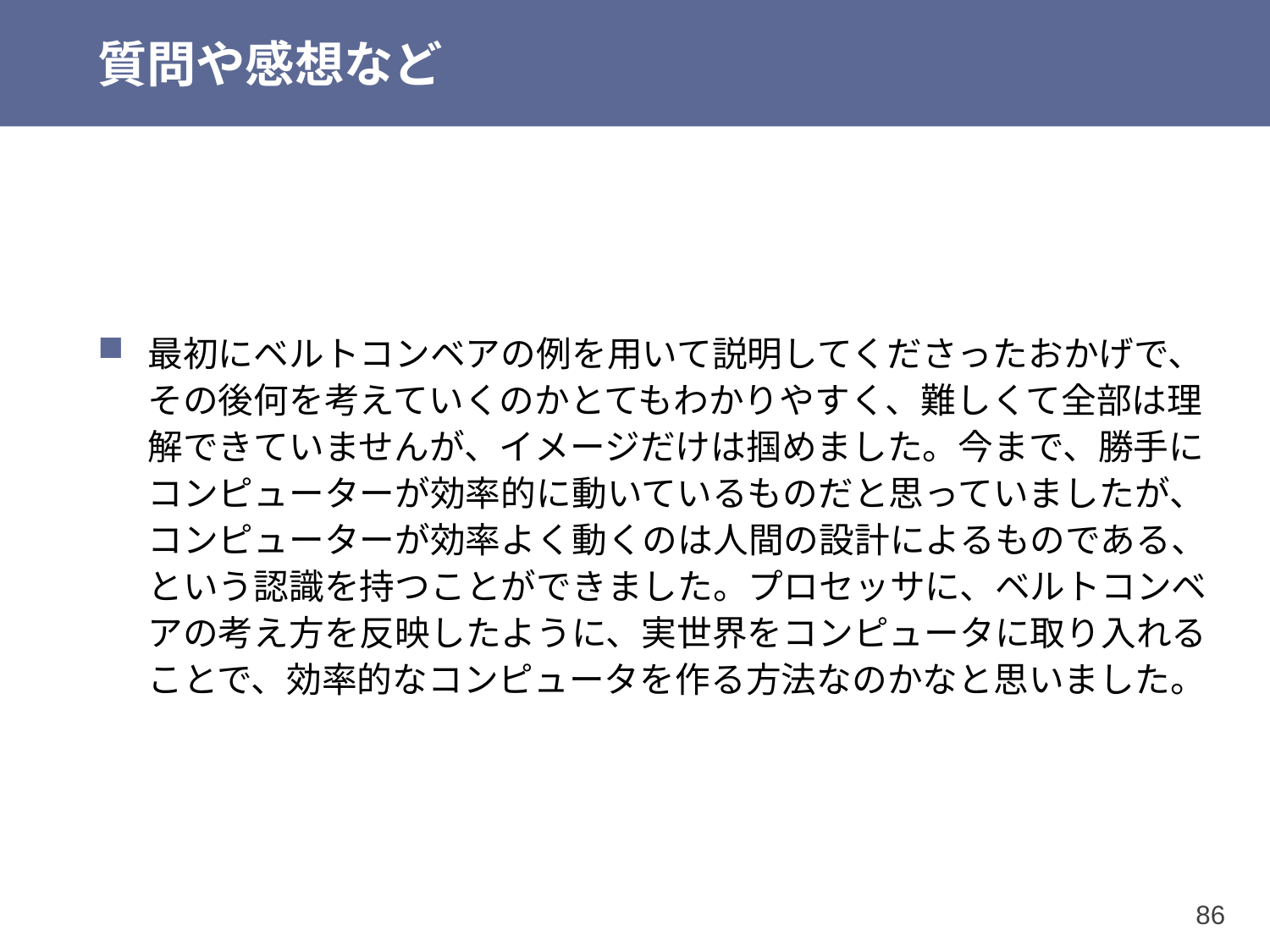

# 質問や感想など
最初にベルトコンベアの例を用いて説明してくださったおかげで、その後何を考えていくのかとてもわかりやすく、難しくて全部は理解できていませんが、イメージだけは掴めました。今まで、勝手にコンピューターが効率的に動いているものだと思っていましたが、コンピューターが効率よく動くのは人間の設計によるものである、という認識を持つことができました。プロセッサに、ベルトコンベアの考え方を反映したように、実世界をコンピュータに取り入れることで、効率的なコンピュータを作る方法なのかなと思いました。